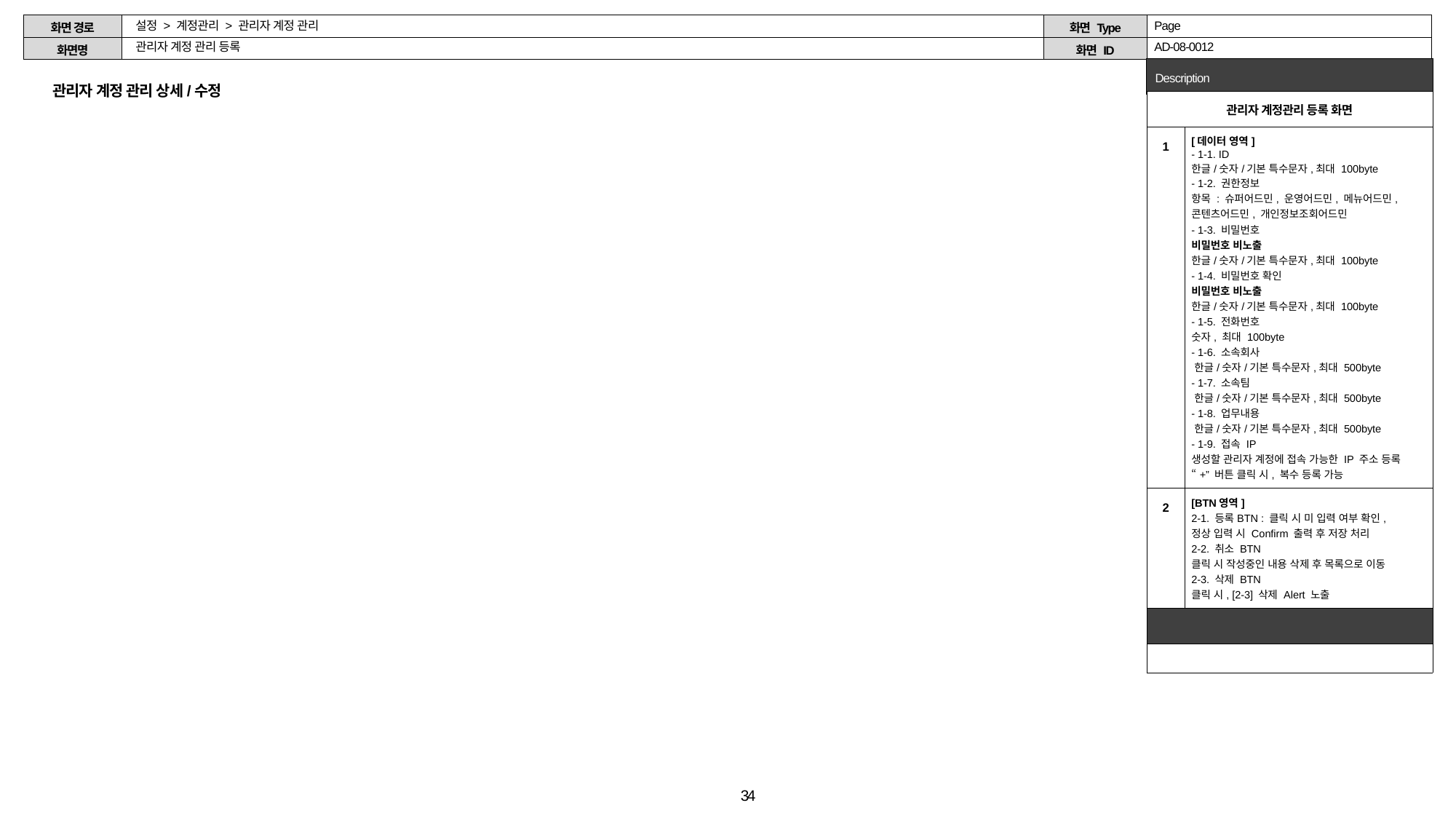

| 2024.06.10\_v0.19 |
| --- |
| 유플러스 플랫폼팀 피드백 - 관리자 계장관리 내 접속IP주소는 제외하지 않음 |
설정 > 계정관리 > 관리자 계정 관리
Page
관리자 계정 관리 등록
AD-08-0012
| Alert / Confirm / Validation |  |
| --- | --- |
| 1 | 1-1. ID 중복 중복된 ID입니다. 1-2, 1-3. 비밀번호 불일치 : 비밀번호가 다릅니다. 다시 입력해주세요. 비밀번호 조건 불충분 : $조건$이 포함되어 있지 않습니다. |
| 2 | 2-1(필수값 미입력) 관리자이름 미입력 : 이름을 입력해주세요. 계정 잠김 사유 누락 :계정 잠김 사유를 입력해주세요. 2-1(정상입력) 등록하시겠습니까? 확인 : ‘등록되었습니다.’ Alert 출력 후 목록 화면으로 이동  취소 : Confirm 종료. 현 페이지 유지 2-2 계정을 삭제하시겠습니까? 예 : 2-4 Confirm 재확인  아니오 : Confirm 종료. 현 페이지 유지 2-3 [재확인]계정을 삭제하시겠습니까? 예 : ‘계정이 삭제되었습니다.’ 출력 후 목록 화면 이동. 아니오 : Confirm 종료. 현 페이지 유지 |
관리자 계정 관리 상세/수정
| 관리자 계정관리 등록 화면 |  |
| --- | --- |
| 1 | [데이터 영역] - 1-1. ID 한글/숫자/기본 특수문자,최대 100byte - 1-2. 권한정보 항목 : 슈퍼어드민, 운영어드민, 메뉴어드민, 콘텐츠어드민, 개인정보조회어드민 - 1-3. 비밀번호 비밀번호 비노출 한글/숫자/기본 특수문자,최대 100byte - 1-4. 비밀번호 확인 비밀번호 비노출 한글/숫자/기본 특수문자,최대 100byte - 1-5. 전화번호 숫자, 최대 100byte - 1-6. 소속회사 한글/숫자/기본 특수문자,최대 500byte - 1-7. 소속팀 한글/숫자/기본 특수문자,최대 500byte - 1-8. 업무내용 한글/숫자/기본 특수문자,최대 500byte - 1-9. 접속 IP 생성할 관리자 계정에 접속 가능한 IP 주소 등록 “+” 버튼 클릭 시, 복수 등록 가능 |
| 2 | [BTN영역] 2-1. 등록BTN : 클릭 시 미 입력 여부 확인, 정상 입력 시 Confirm 출력 후 저장 처리 2-2. 취소 BTN 클릭 시 작성중인 내용 삭제 후 목록으로 이동 2-3. 삭제 BTN 클릭 시, [2-3] 삭제 Alert 노출 |
| Note |  |
|  |  |